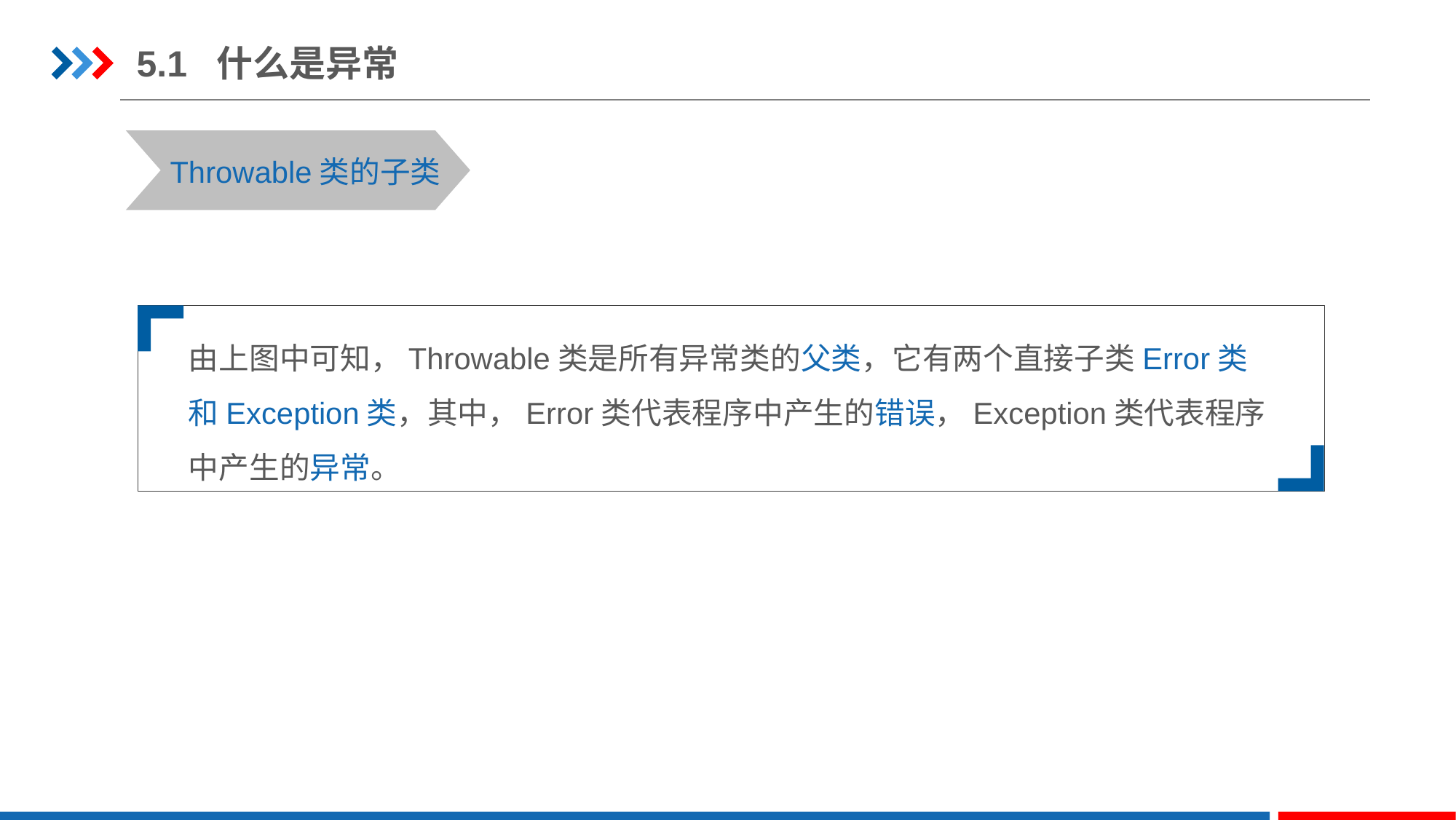

5.1  什么是异常

Throwable类的子类

由上图中可知，Throwable类是所有异常类的父类，它有两个直接子类Error类和Exception类，其中，Error类代表程序中产生的错误，Exception类代表程序中产生的异常。